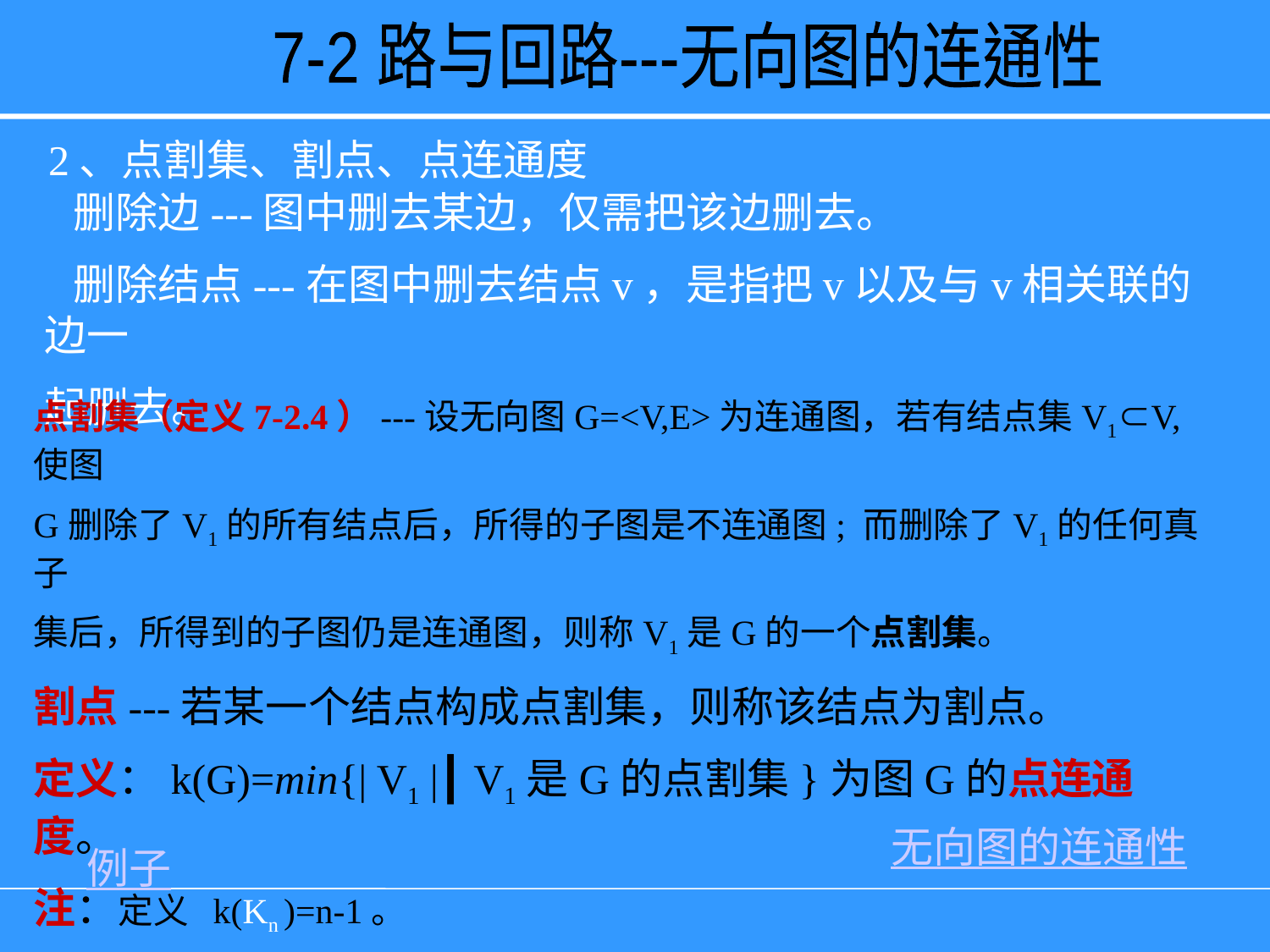

7-2 路与回路---无向图的连通性

2、点割集、割点、点连通度
  删除边---图中删去某边，仅需把该边删去。
  删除结点---在图中删去结点v，是指把v以及与v相关联的边一
起删去。

点割集（定义7-2.4）---设无向图G=<V,E>为连通图，若有结点集V1⊂V,使图
G删除了V1的所有结点后，所得的子图是不连通图; 而删除了V1的任何真子
集后，所得到的子图仍是连通图，则称V1是G的一个点割集。
割点---若某一个结点构成点割集，则称该结点为割点。
定义：k(G)=min{| V1 |┃ V1是G的点割集}为图G的点连通度。
注：定义  k(Kn )=n-1。
无向图的连通性
例子